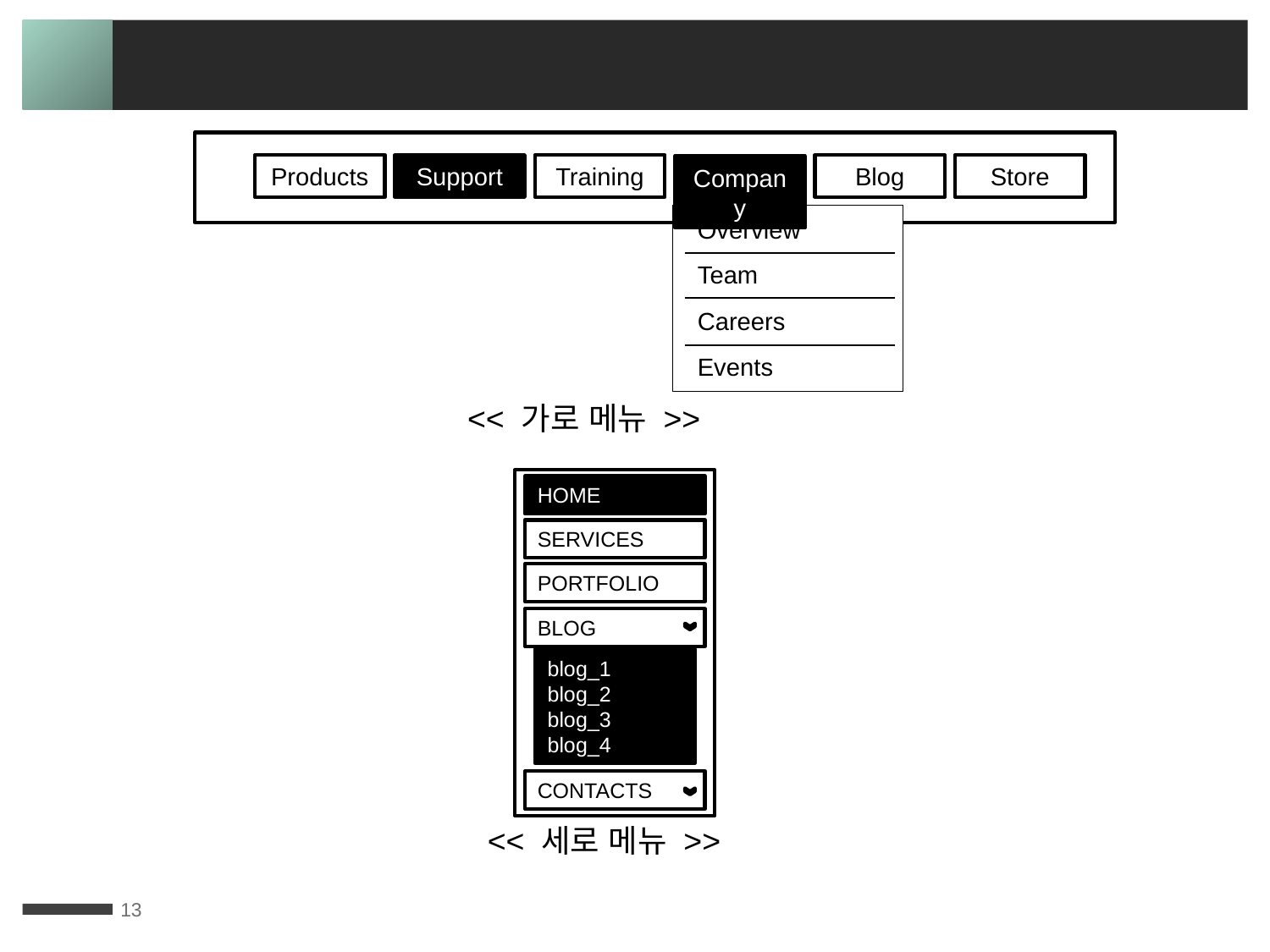

Products
Support
Training
Blog
Store
Company

Overview
Team
Careers
Events
<< 가로 메뉴 >>

HOME
SERVICES
PORTFOLIO
BLOG

blog_1
blog_2
blog_3
blog_4
CONTACTS

<< 세로 메뉴 >>
13